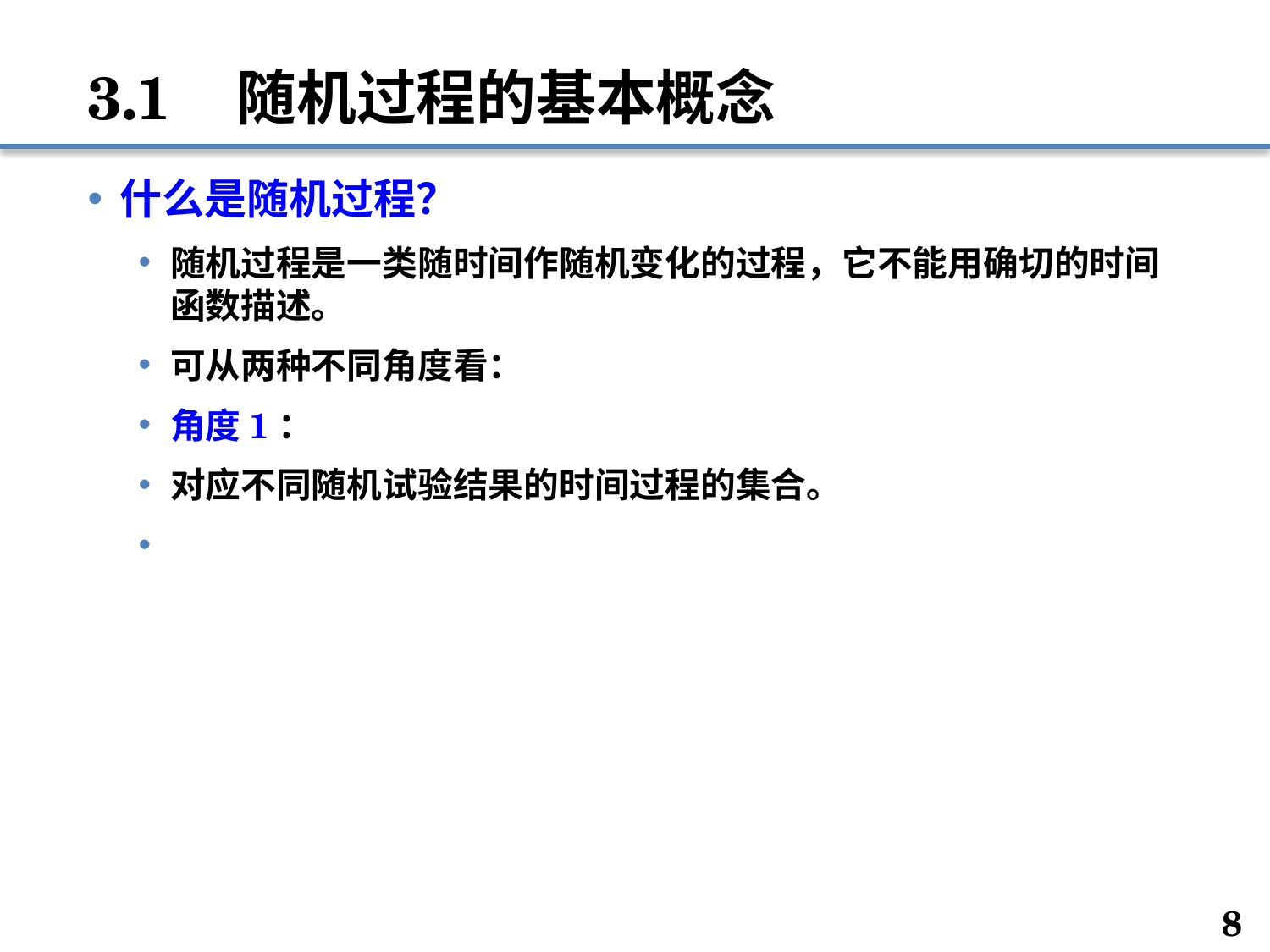

# 3.1   随机过程的基本概念
什么是随机过程？
随机过程是一类随时间作随机变化的过程，它不能用确切的时间函数描述。
可从两种不同角度看：
角度1：
对应不同随机试验结果的时间过程的集合。

8